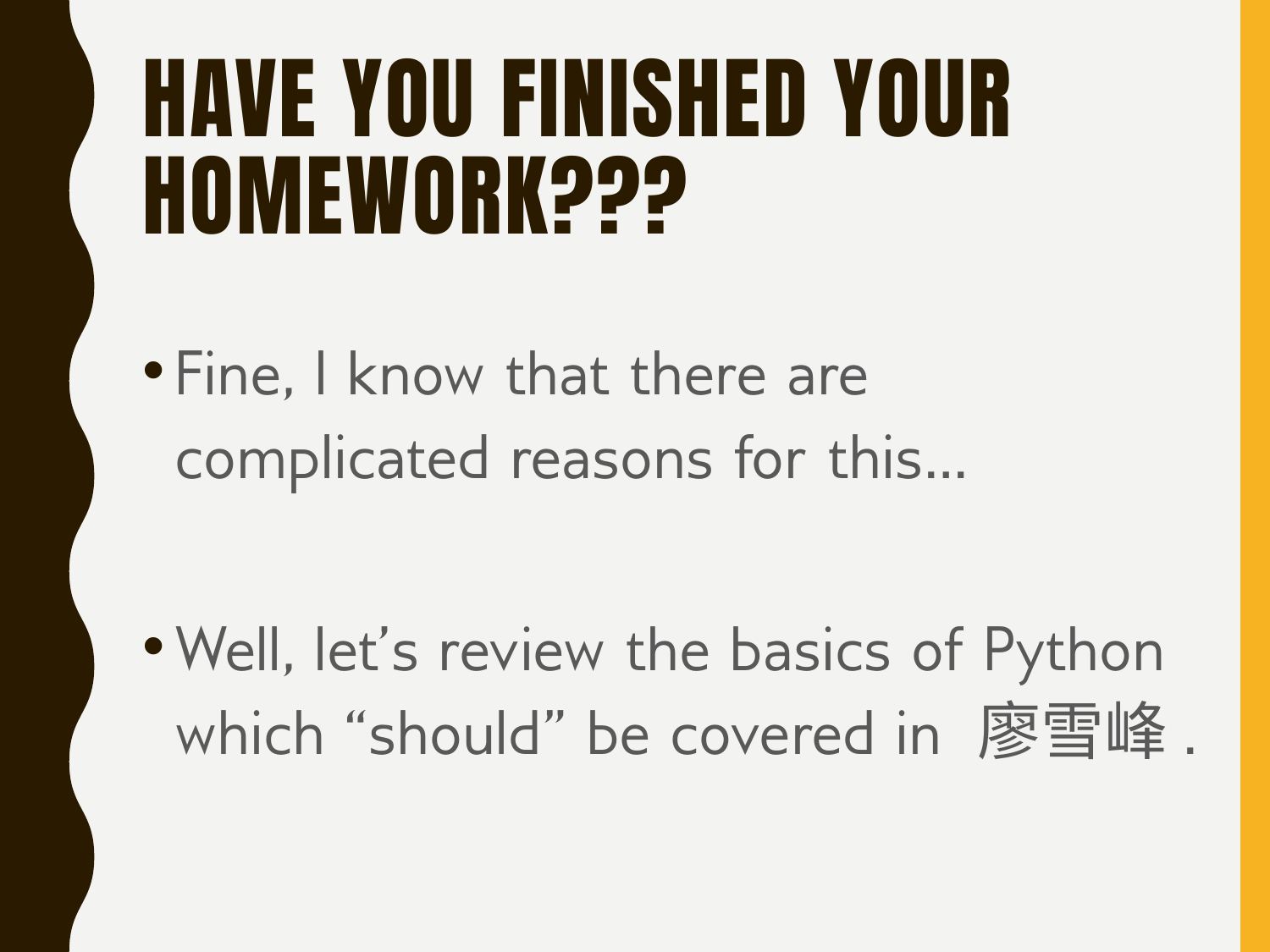

# Have you finished your homework???
Fine, I know that there are complicated reasons for this…

Well, let’s review the basics of Python which “should” be covered in 廖雪峰.